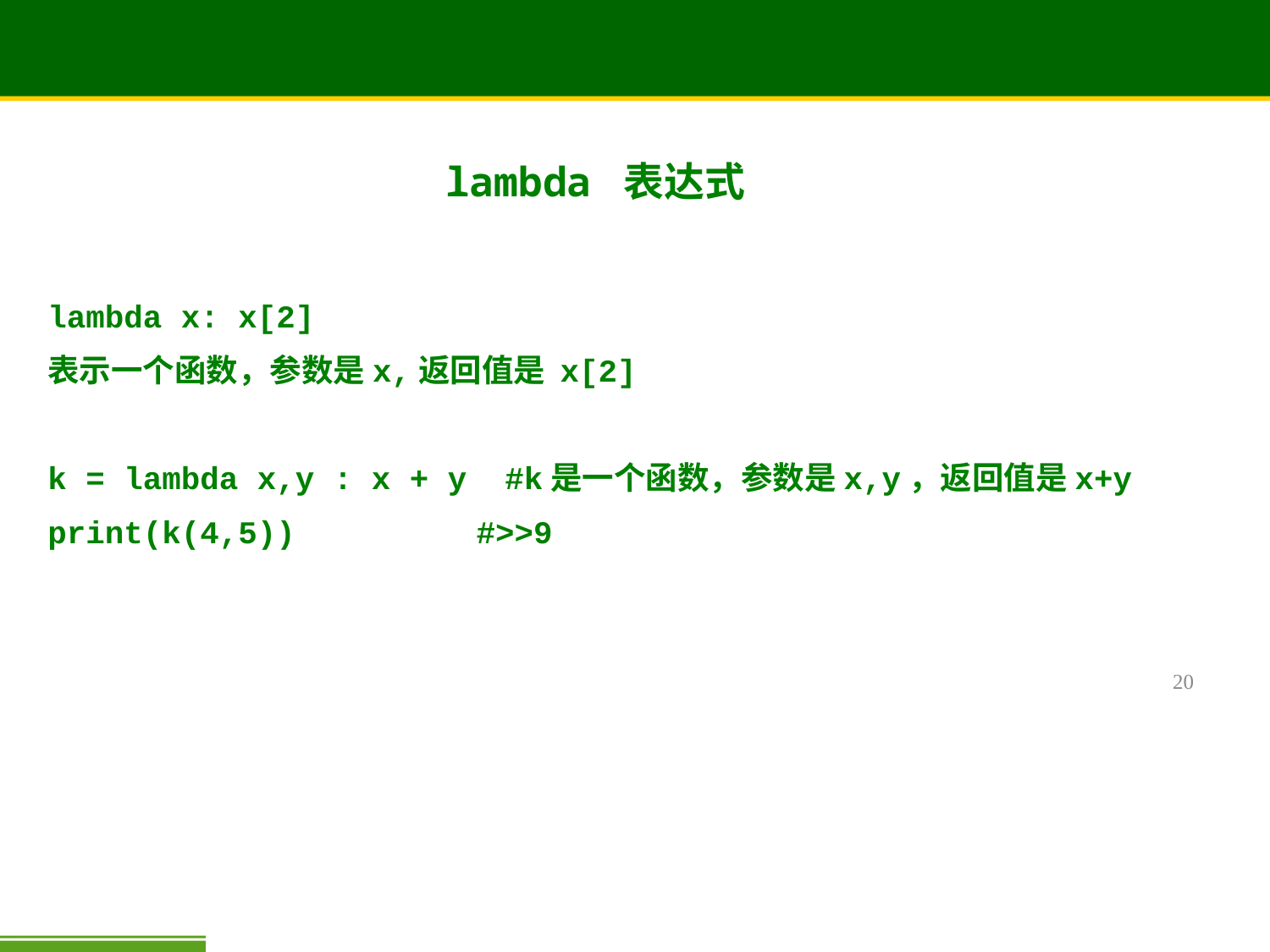

# lambda 表达式

lambda x: x[2]
表示一个函数，参数是x,返回值是 x[2]

k = lambda x,y : x + y  #k是一个函数，参数是x,y，返回值是x+y
print(k(4,5))		#>>9

20